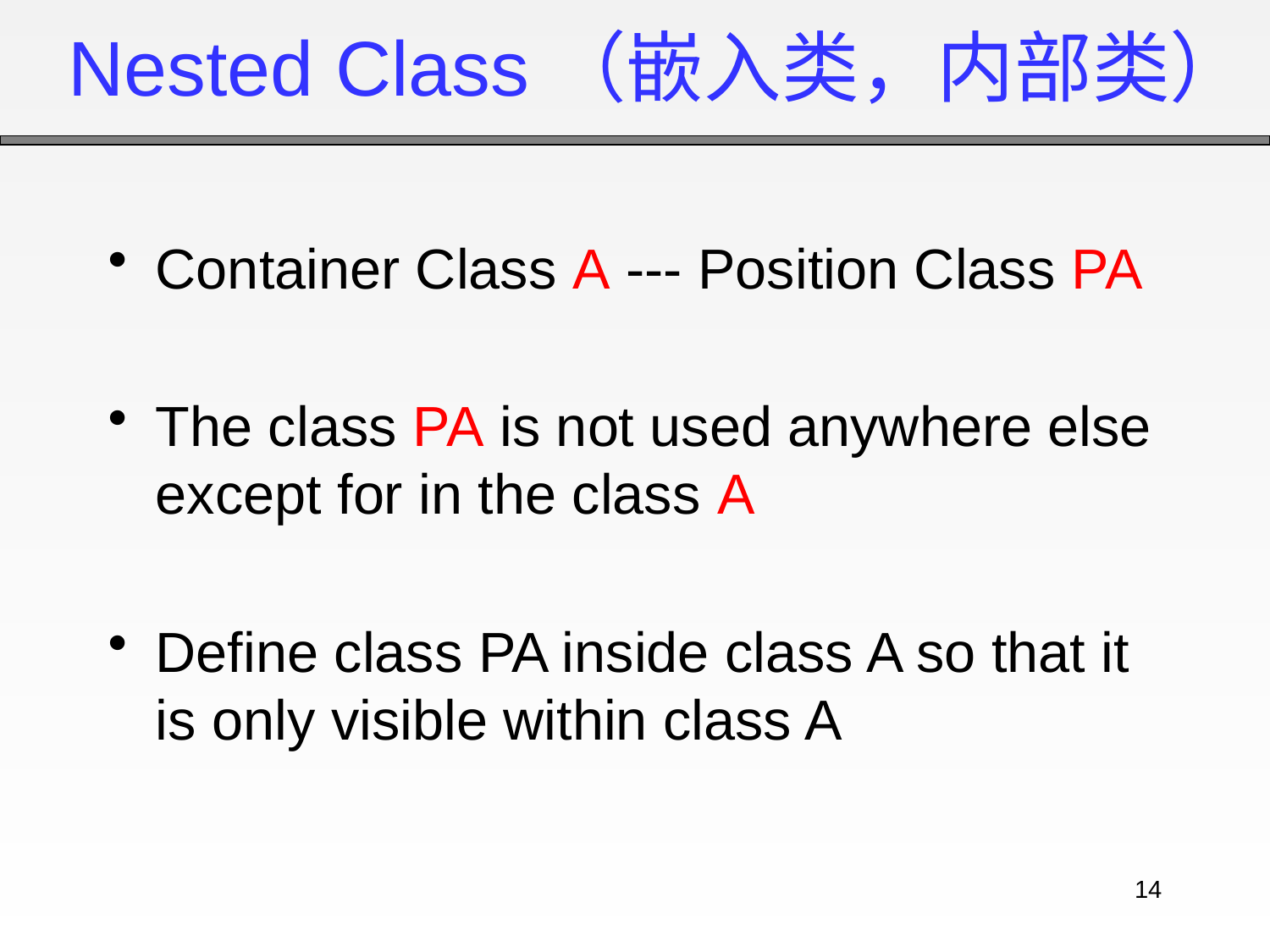

# Nested Class（嵌入类，内部类）
Container Class A --- Position Class PA

The class PA is not used anywhere else except for in the class A

Define class PA inside class A so that it is only visible within class A
14